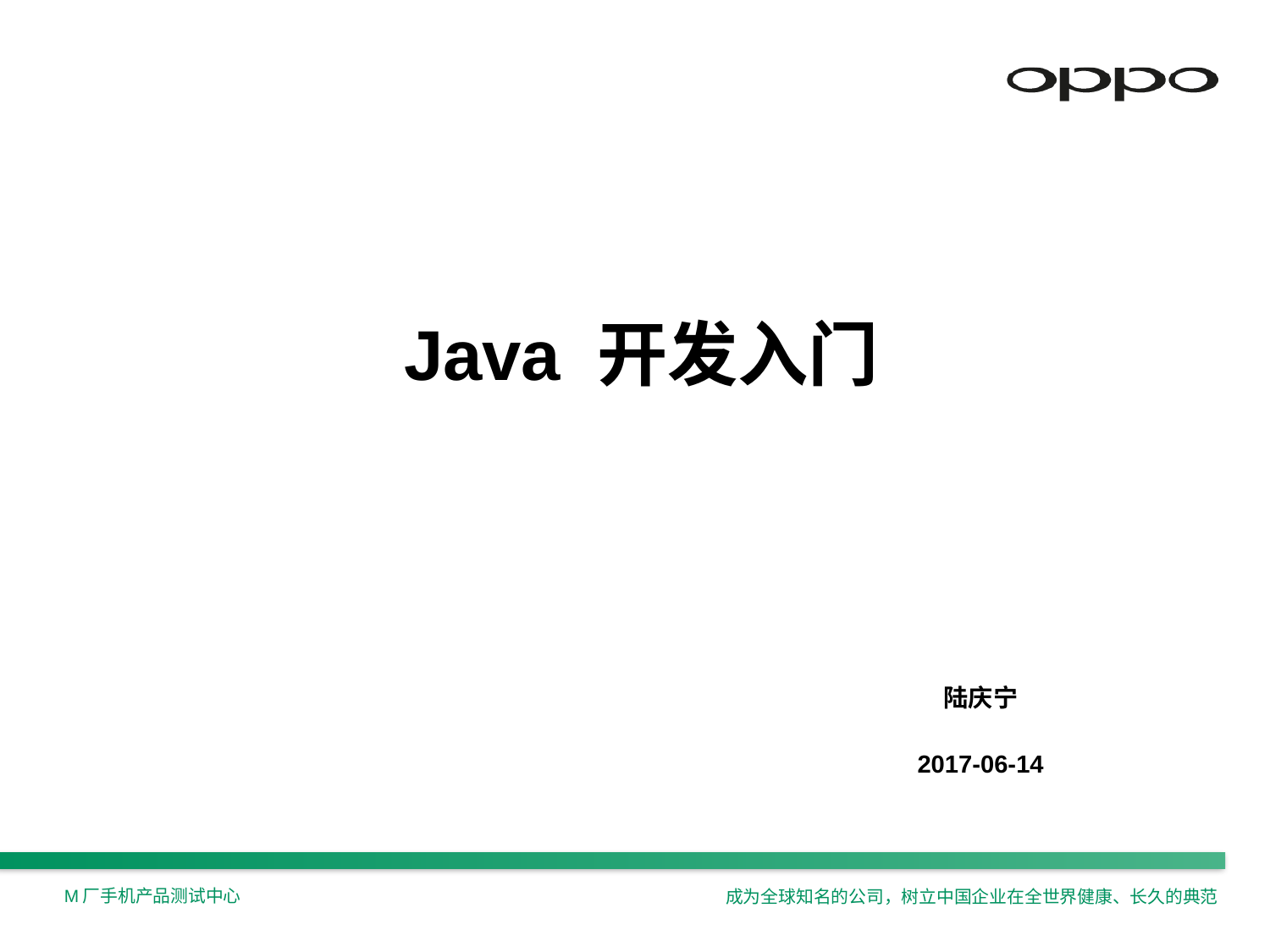

# Java 开发入门
XX / XX / 2013
陆庆宁
2017-06-14
M厂手机产品测试中心